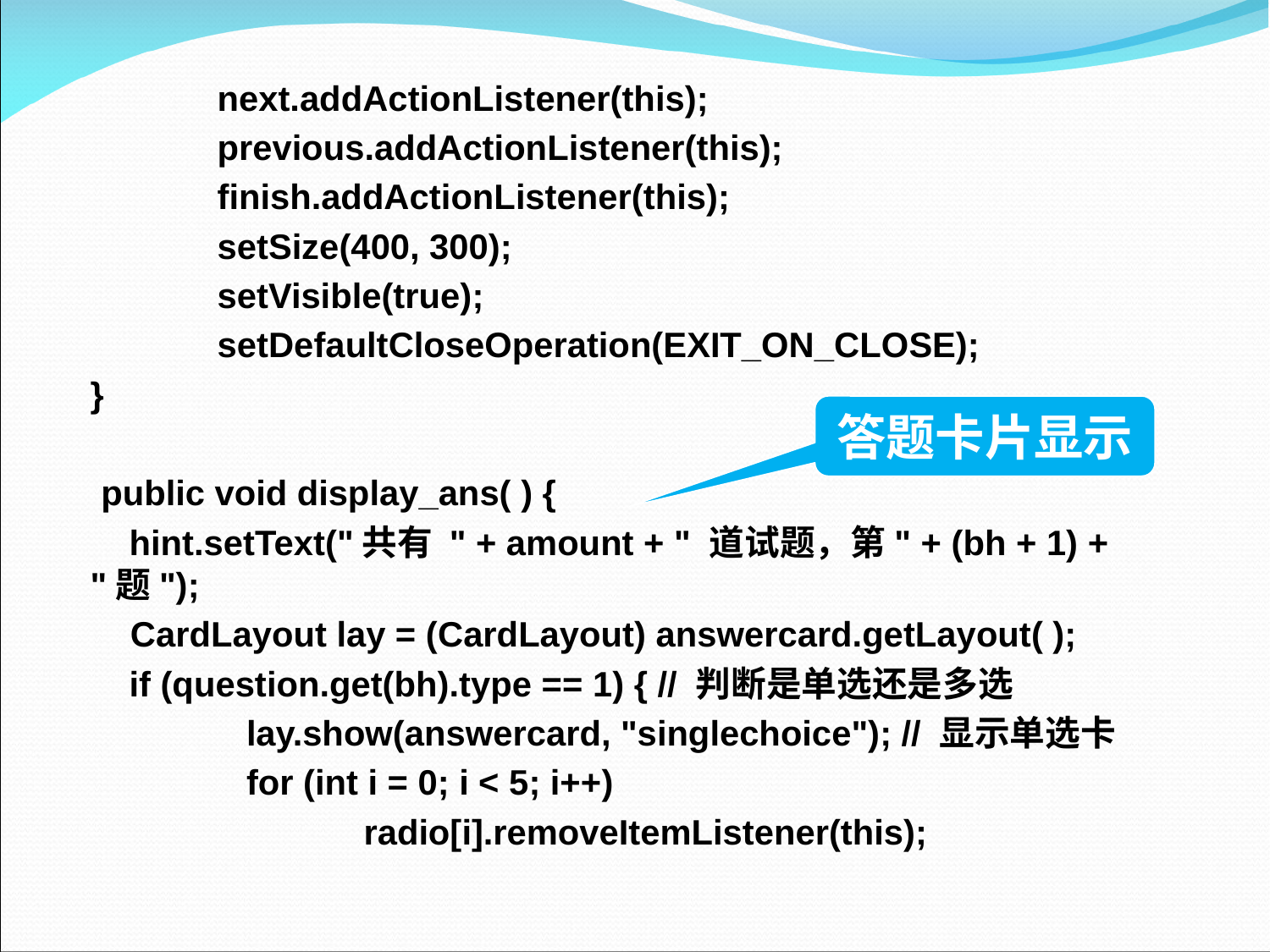

next.addActionListener(this);
  		previous.addActionListener(this);
  		finish.addActionListener(this);
  		setSize(400, 300);
  		setVisible(true);
  		setDefaultCloseOperation(EXIT_ON_CLOSE);
  	}

     public void display_ans( ) {
  	    hint.setText("共有 " + amount + " 道试题，第" + (bh + 1) + "题");
        CardLayout lay = (CardLayout) answercard.getLayout( );
  	    if (question.get(bh).type == 1) { // 判断是单选还是多选
  		   lay.show(answercard, "singlechoice"); // 显示单选卡
  		   for (int i = 0; i < 5; i++)
			  radio[i].removeItemListener(this);
答题卡片显示